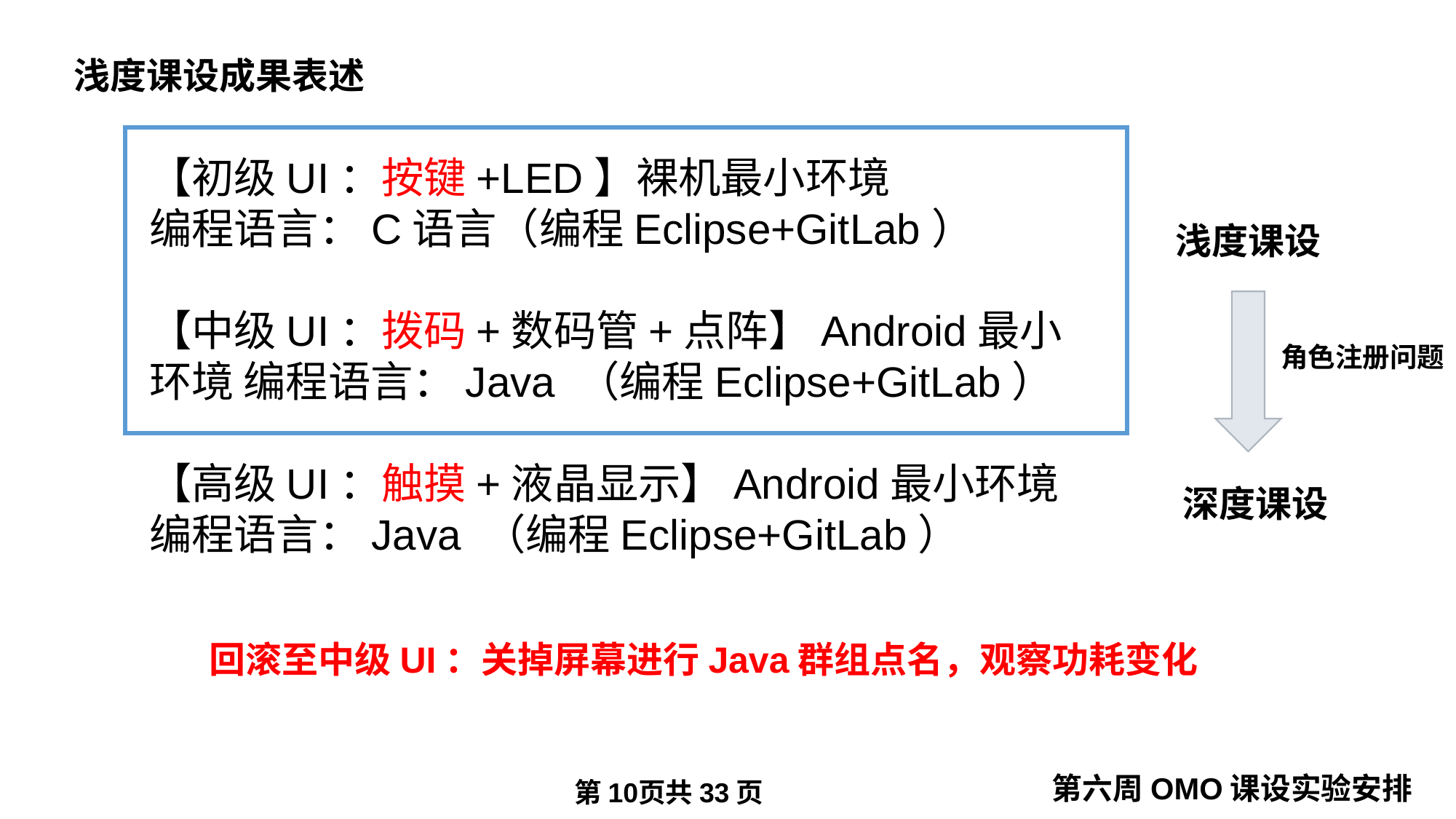

浅度课设成果表述

【初级UI：按键+LED】裸机最小环境
编程语言：C语言（编程Eclipse+GitLab）

【中级UI：拨码+数码管+点阵】Android最小环境 编程语言：Java （编程Eclipse+GitLab）

【高级UI：触摸+液晶显示】Android最小环境
编程语言：Java （编程Eclipse+GitLab）
浅度课设

角色注册问题
深度课设
回滚至中级UI：关掉屏幕进行Java群组点名，观察功耗变化
第六周OMO课设实验安排
第10页共33页